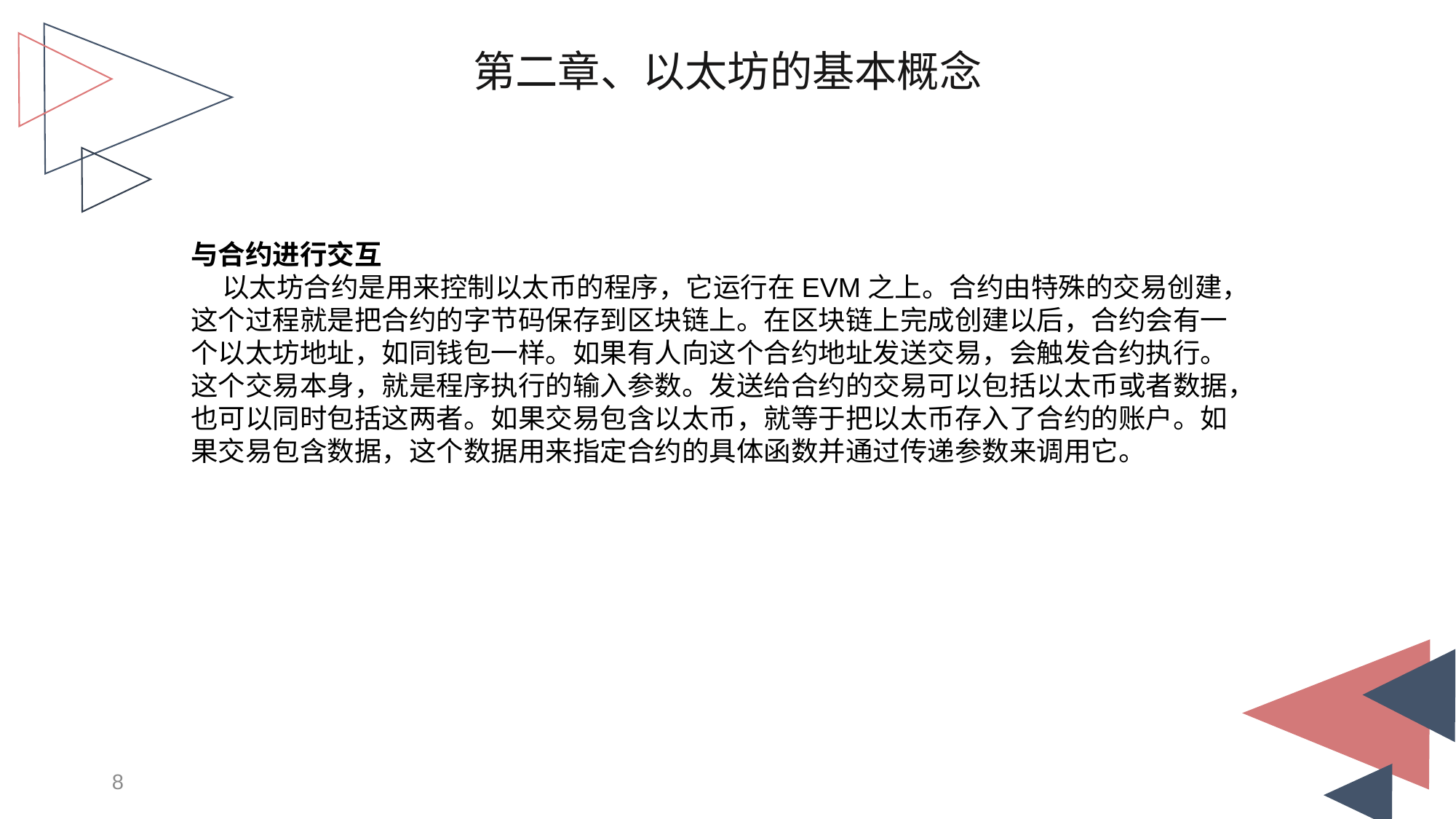

第二章、以太坊的基本概念
与合约进行交互
    以太坊合约是用来控制以太币的程序，它运行在EVM之上。合约由特殊的交易创建，这个过程就是把合约的字节码保存到区块链上。在区块链上完成创建以后，合约会有一个以太坊地址，如同钱包一样。如果有人向这个合约地址发送交易，会触发合约执行。这个交易本身，就是程序执行的输入参数。发送给合约的交易可以包括以太币或者数据，也可以同时包括这两者。如果交易包含以太币，就等于把以太币存入了合约的账户。如果交易包含数据，这个数据用来指定合约的具体函数并通过传递参数来调用它。
语音转换
重放攻击
8